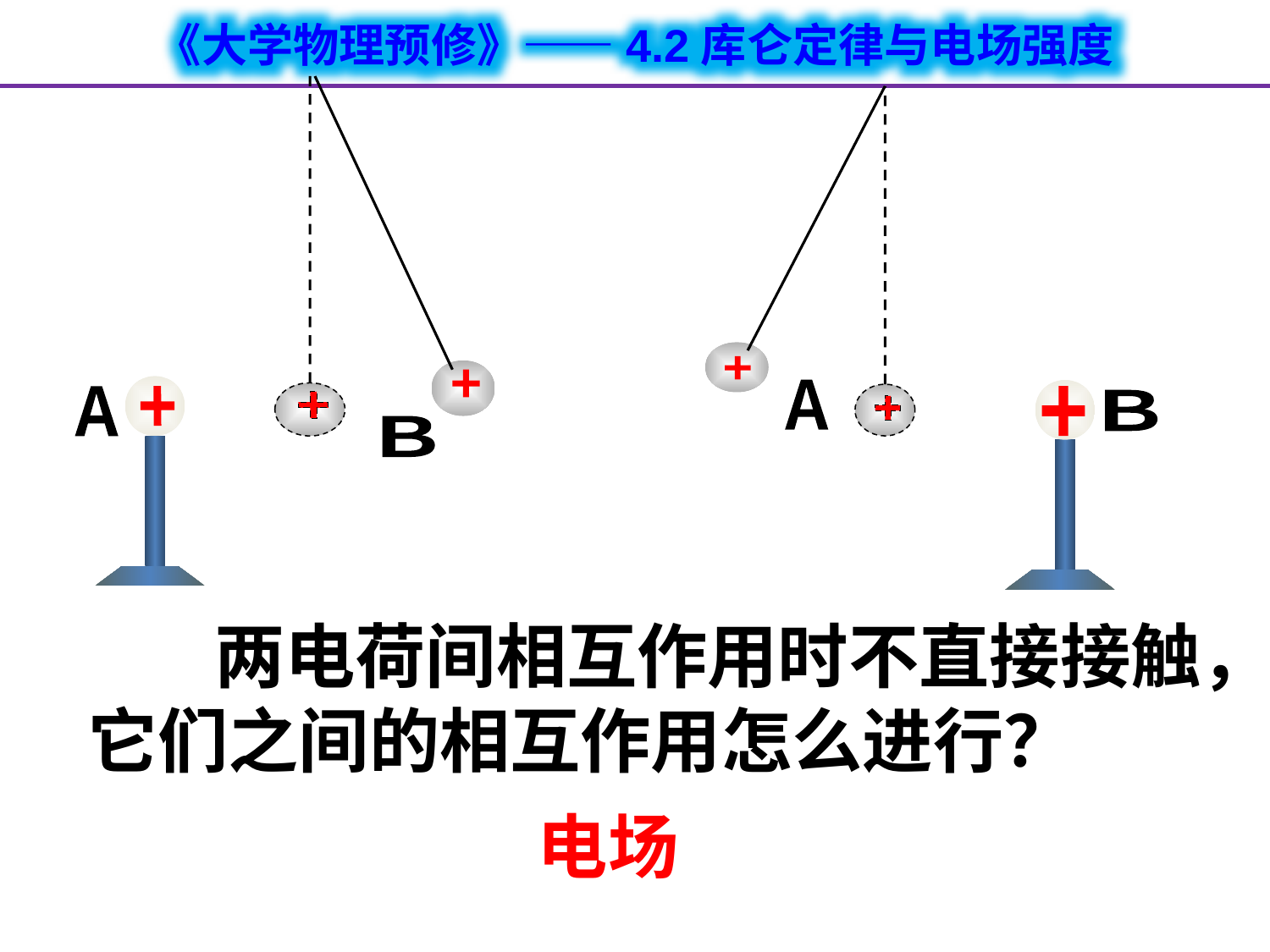

+

+

+

+

Ａ

Ａ

Ｂ

+
+
Ｂ
　　两电荷间相互作用时不直接接触，它们之间的相互作用怎么进行？
电场